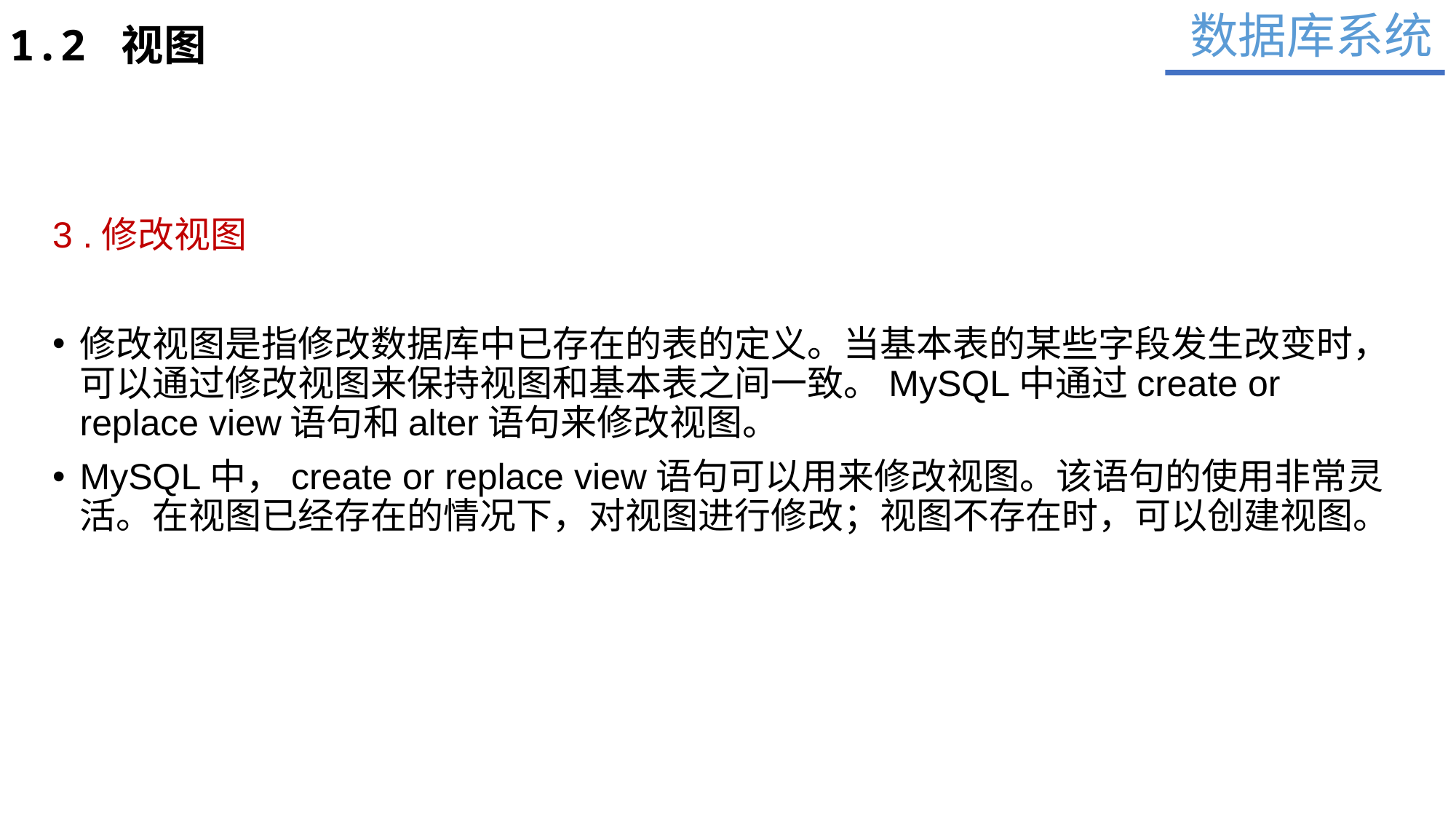

数据库系统
1.2 视图

3 .修改视图

修改视图是指修改数据库中已存在的表的定义。当基本表的某些字段发生改变时，可以通过修改视图来保持视图和基本表之间一致。MySQL中通过create or replace view语句和alter语句来修改视图。
MySQL中，create or replace view语句可以用来修改视图。该语句的使用非常灵活。在视图已经存在的情况下，对视图进行修改；视图不存在时，可以创建视图。